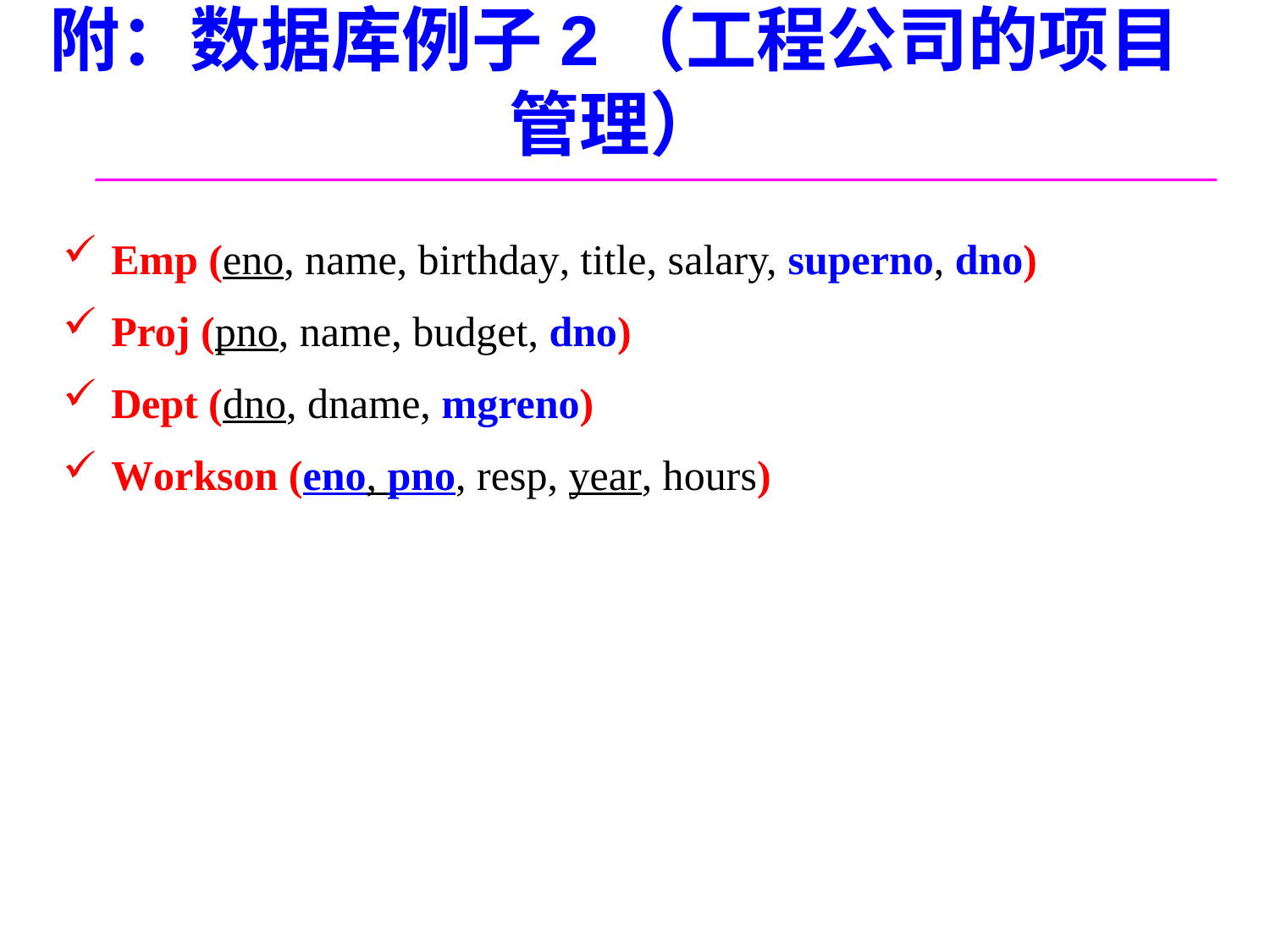

# 附：数据库例子2（工程公司的项目管理）
Emp (eno, name, birthday, title, salary, superno, dno)
Proj (pno, name, budget, dno)
Dept (dno, dname, mgreno)
Workson (eno, pno, resp, year, hours)